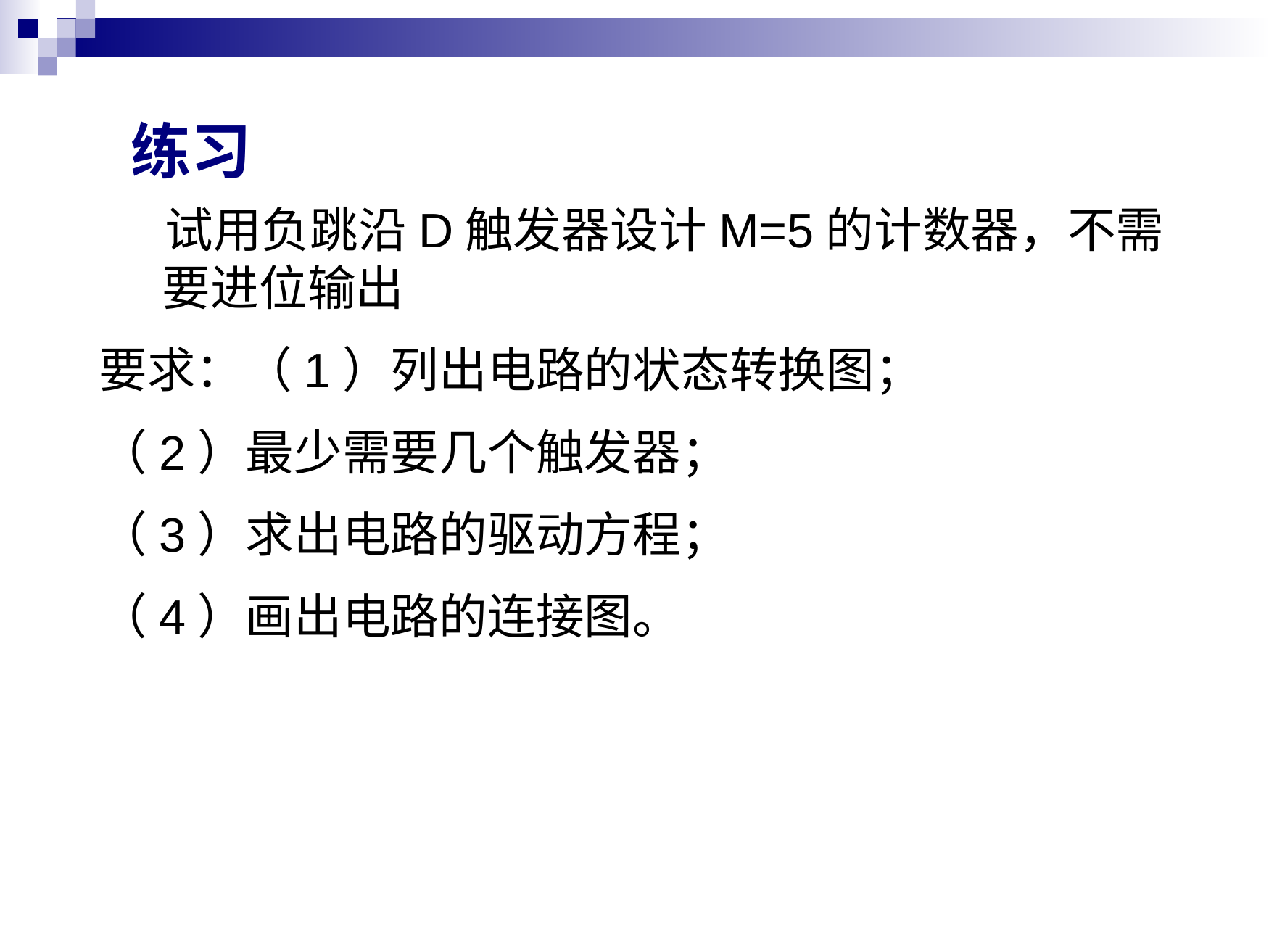

练习
     试用负跳沿D触发器设计M=5的计数器，不需要进位输出
要求：（1）列出电路的状态转换图；
（2）最少需要几个触发器；
（3）求出电路的驱动方程；
（4）画出电路的连接图。